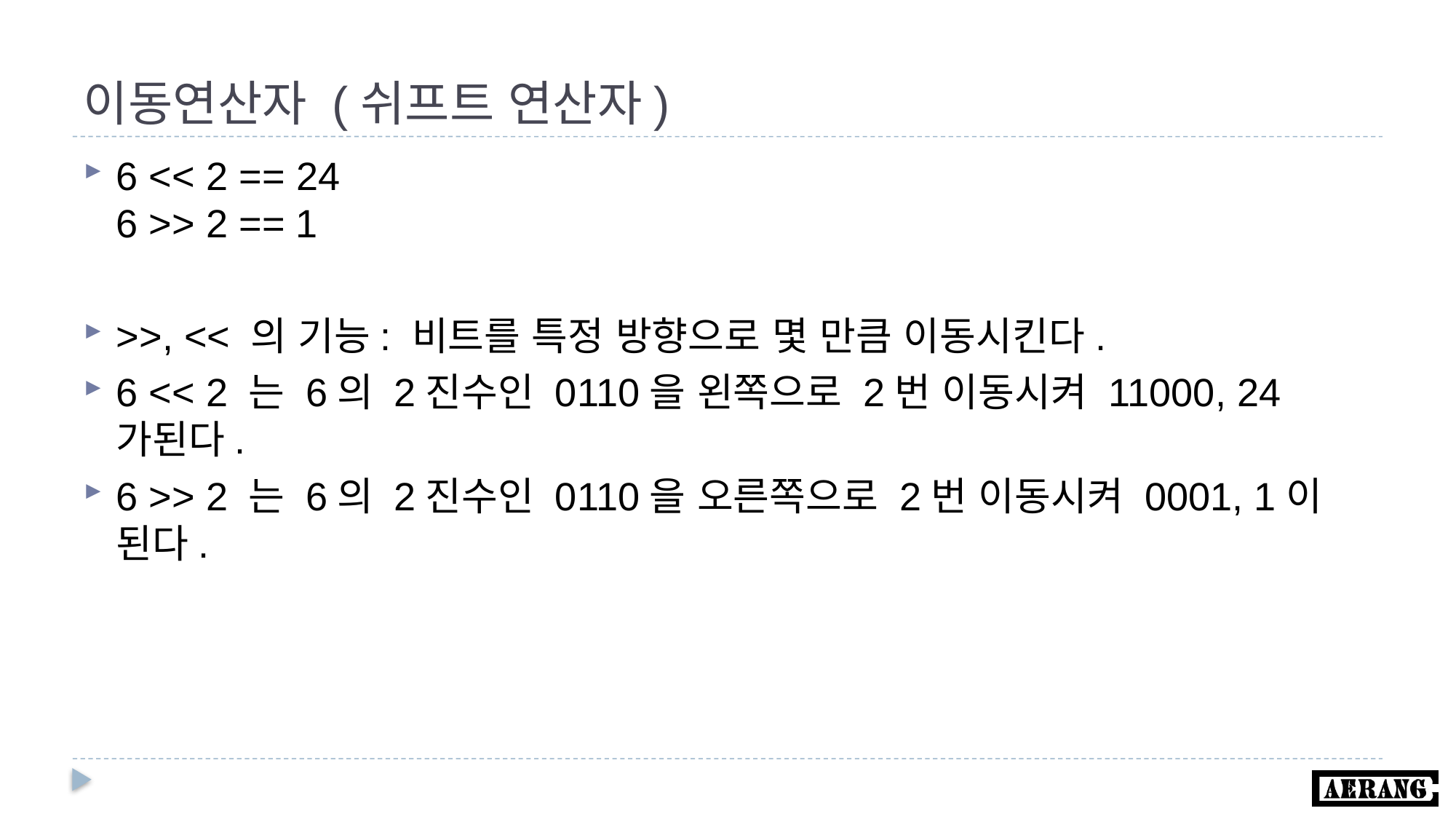

# 이동연산자 (쉬프트 연산자)
6 << 2 == 24
6 >> 2 == 1

>>, << 의 기능: 비트를 특정 방향으로 몇 만큼 이동시킨다.
6 << 2 는 6의 2진수인 0110을 왼쪽으로 2번 이동시켜 11000, 24가된다.
6 >> 2 는 6의 2진수인 0110을 오른쪽으로 2번 이동시켜 0001, 1이 된다.